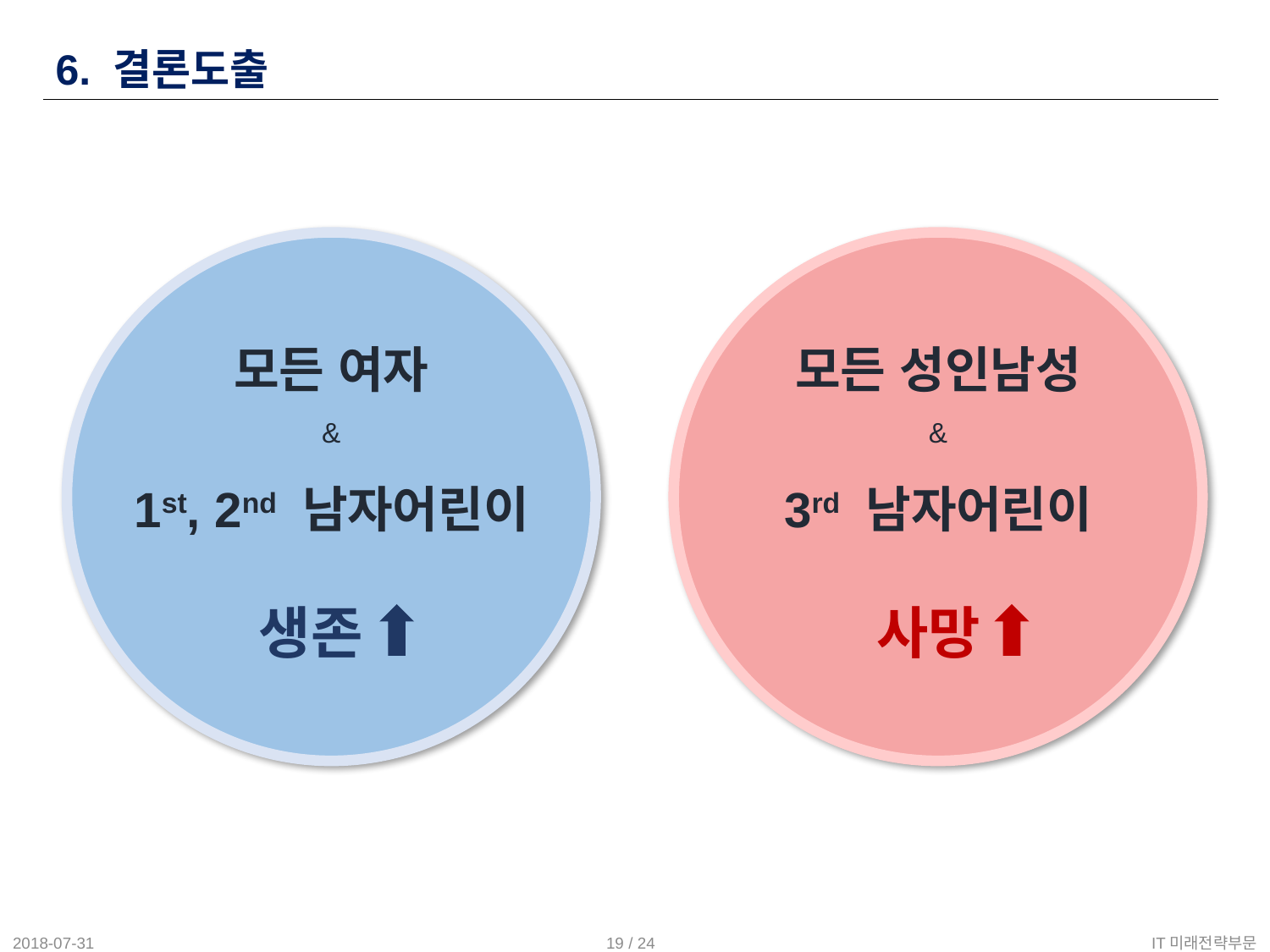

6. 결론도출

모든 성인남성
&
3rd 남자어린이
모든 여자
&
1st, 2nd 남자어린이
사망

생존

IT미래전략부문
2018-07-31
19 / 24